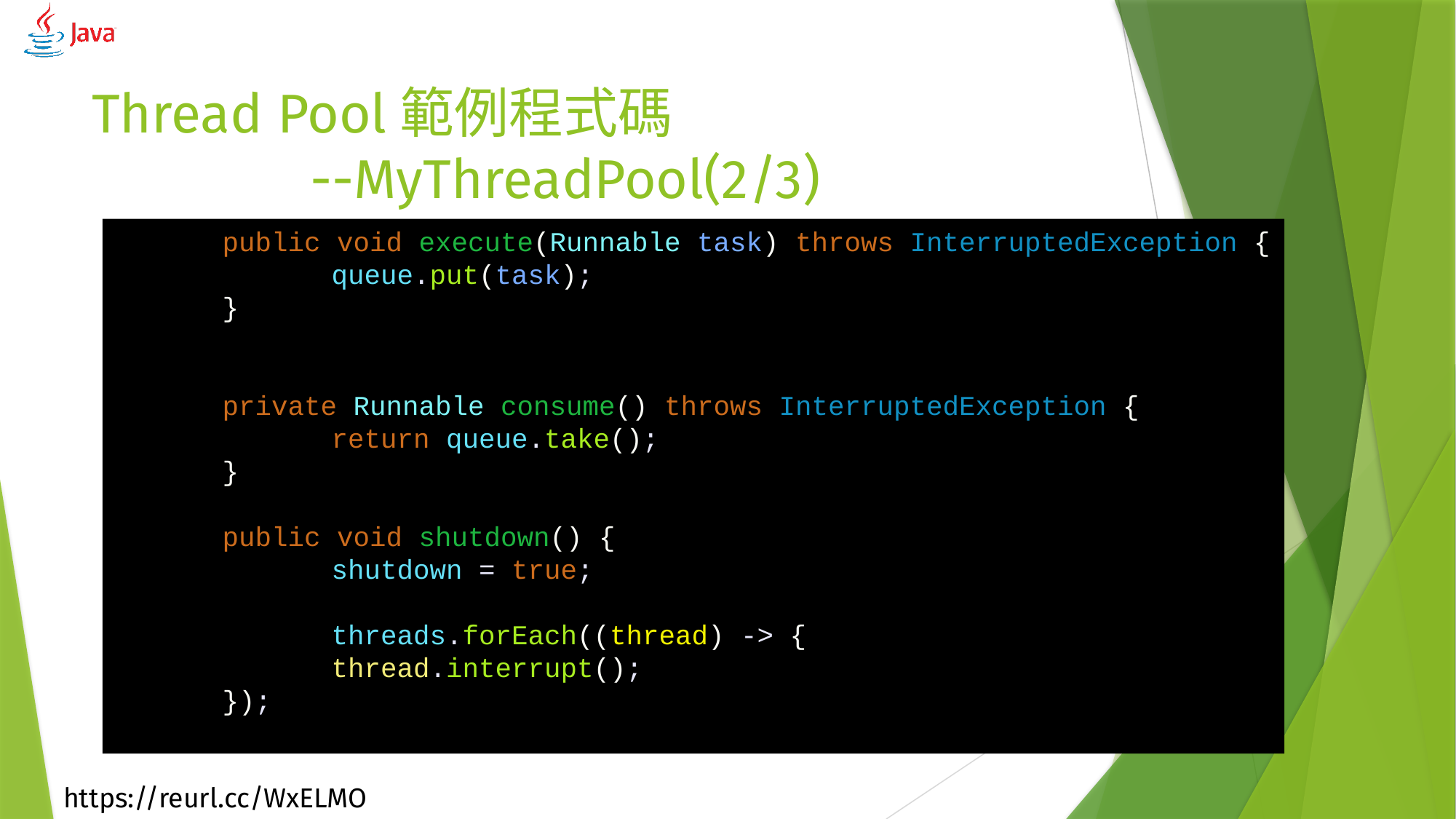

# Thread Pool範例程式碼 --MyThreadPool(2/3)
	public void execute(Runnable task) throws InterruptedException {
		queue.put(task);
	}

	private Runnable consume() throws InterruptedException {
		return queue.take();
	}

	public void shutdown() {
		shutdown = true;

		threads.forEach((thread) -> {
		thread.interrupt();
	});